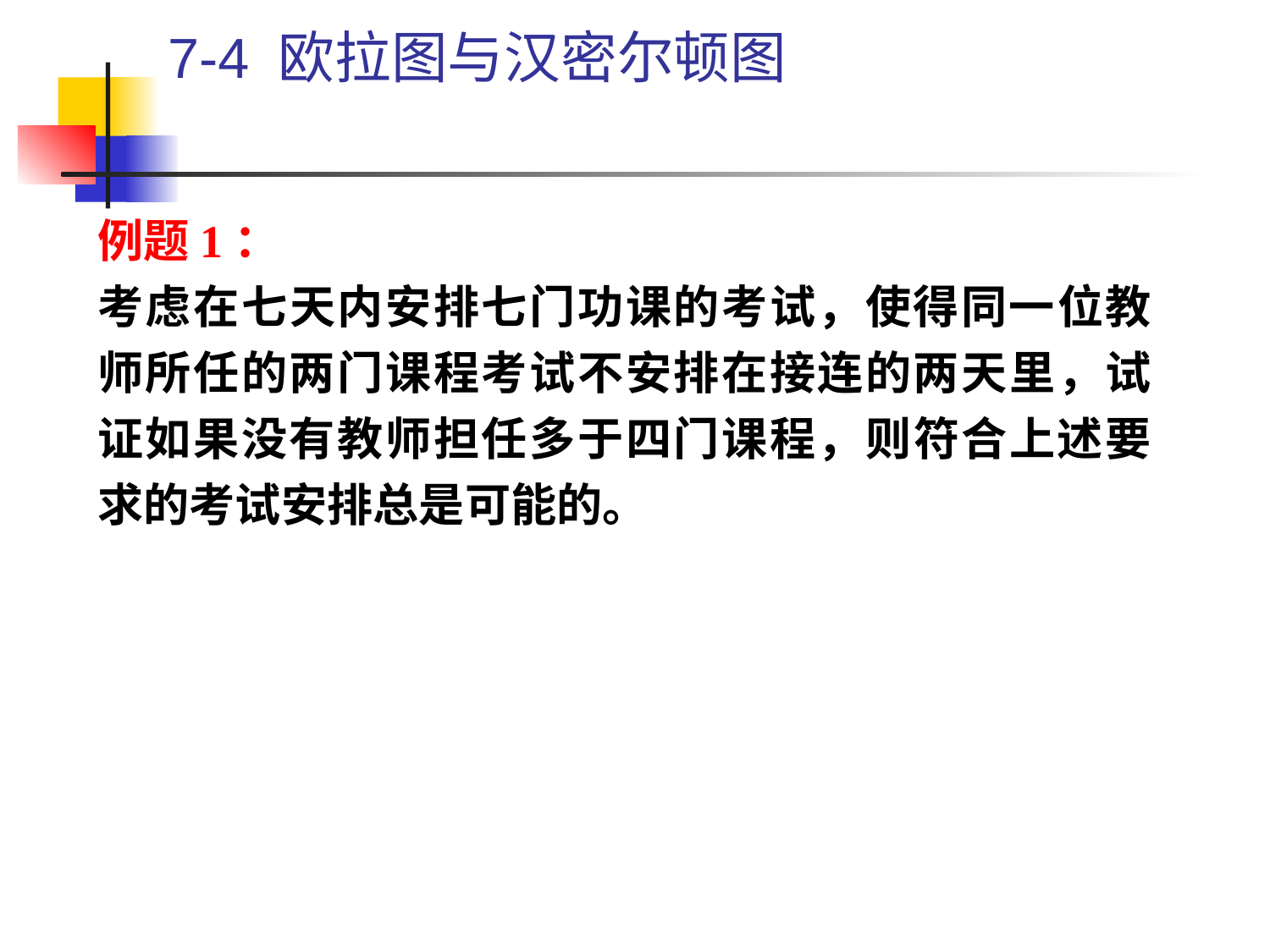

# 7-4 欧拉图与汉密尔顿图
例题1：
考虑在七天内安排七门功课的考试，使得同一位教师所任的两门课程考试不安排在接连的两天里，试证如果没有教师担任多于四门课程，则符合上述要求的考试安排总是可能的。